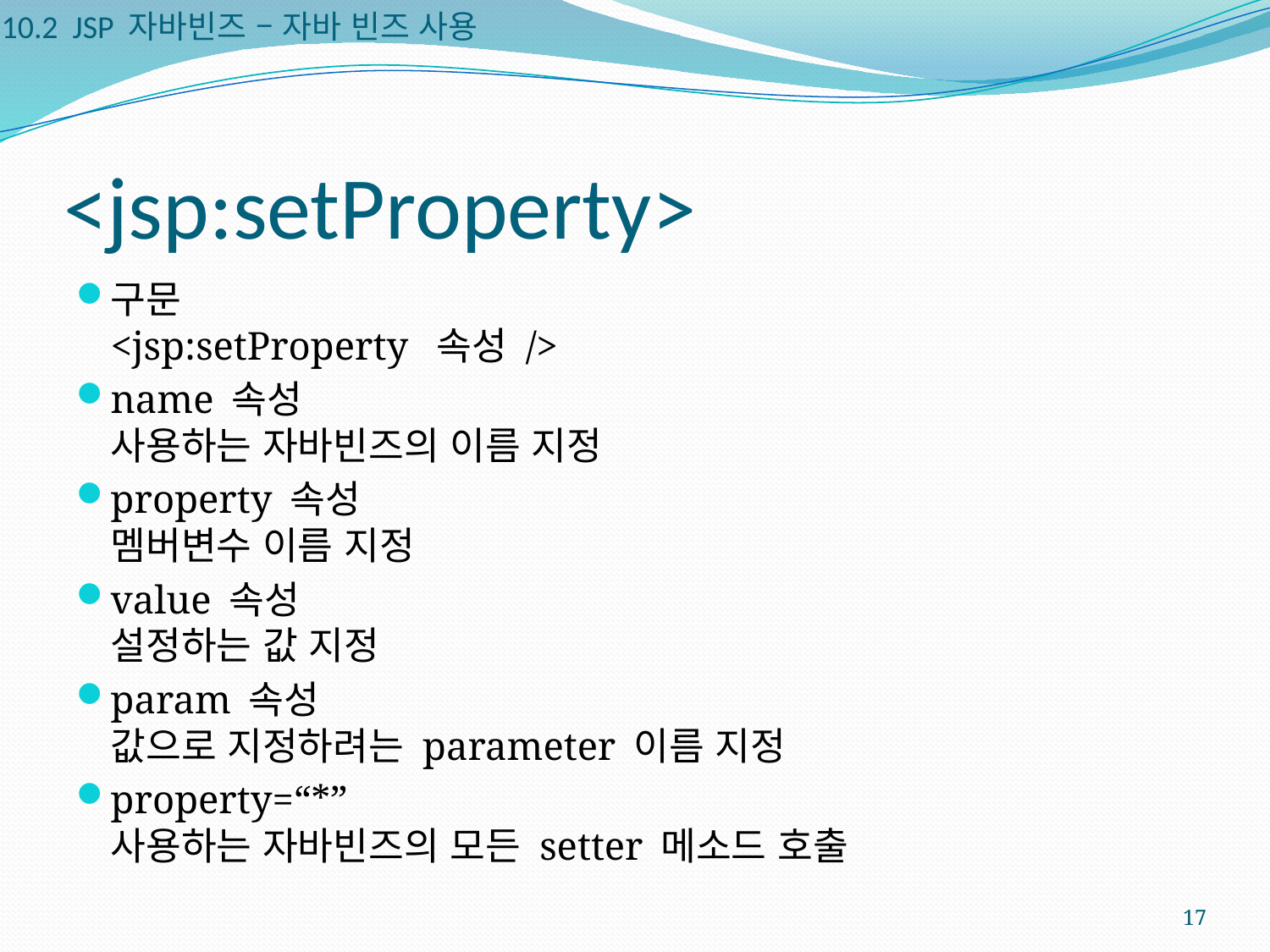

10.2  JSP 자바빈즈 – 자바 빈즈 사용
# <jsp:setProperty>
구문
<jsp:setProperty  속성 />
name 속성
사용하는 자바빈즈의 이름 지정
property 속성
멤버변수 이름 지정
value 속성
설정하는 값 지정
param 속성
값으로 지정하려는 parameter 이름 지정
property=“*”
사용하는 자바빈즈의 모든 setter 메소드 호출
17